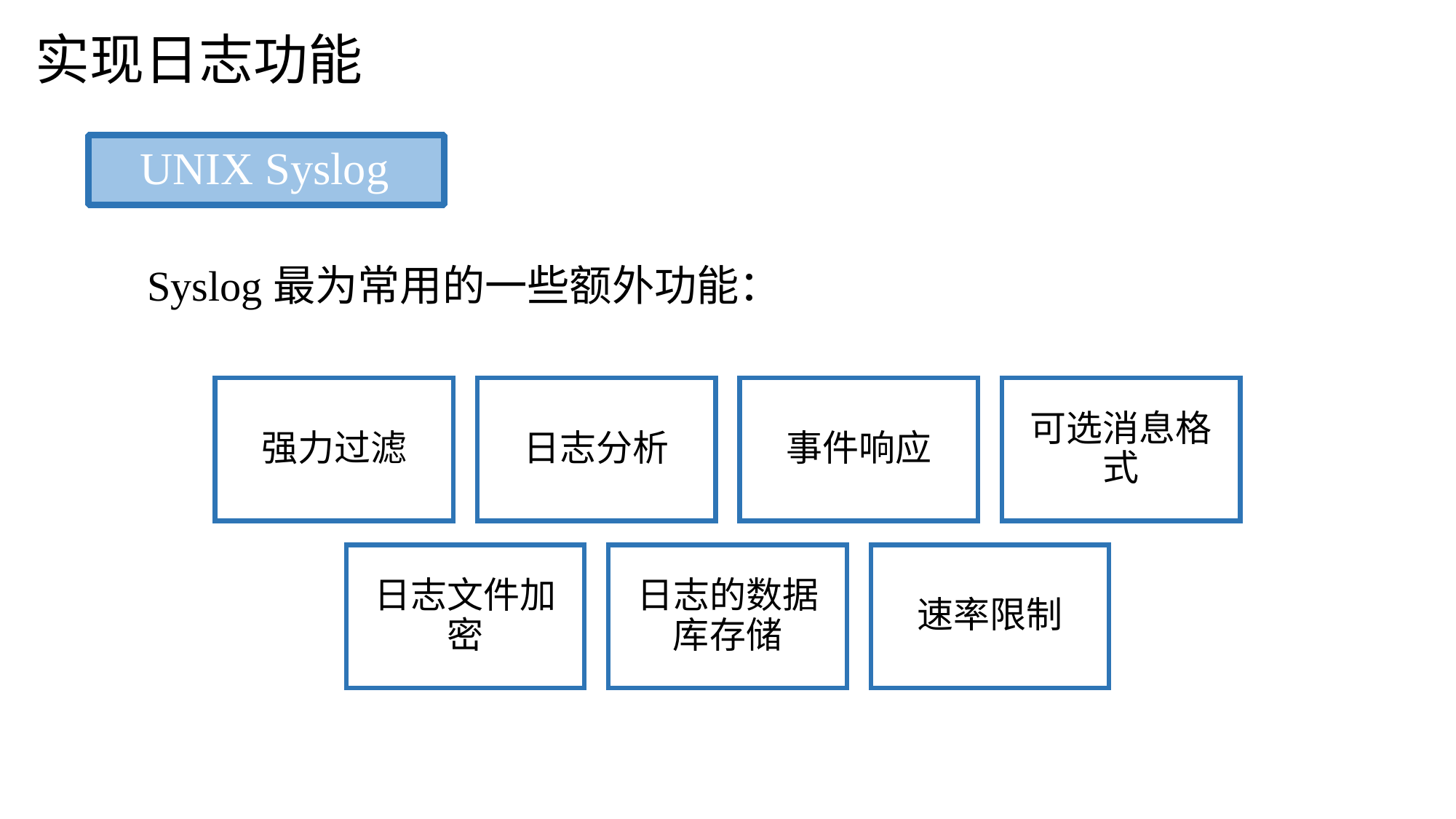

实现日志功能

UNIX Syslog
Syslog最为常用的一些额外功能：
强力过滤
日志分析
事件响应
可选消息格式
日志文件加密
日志的数据库存储
速率限制